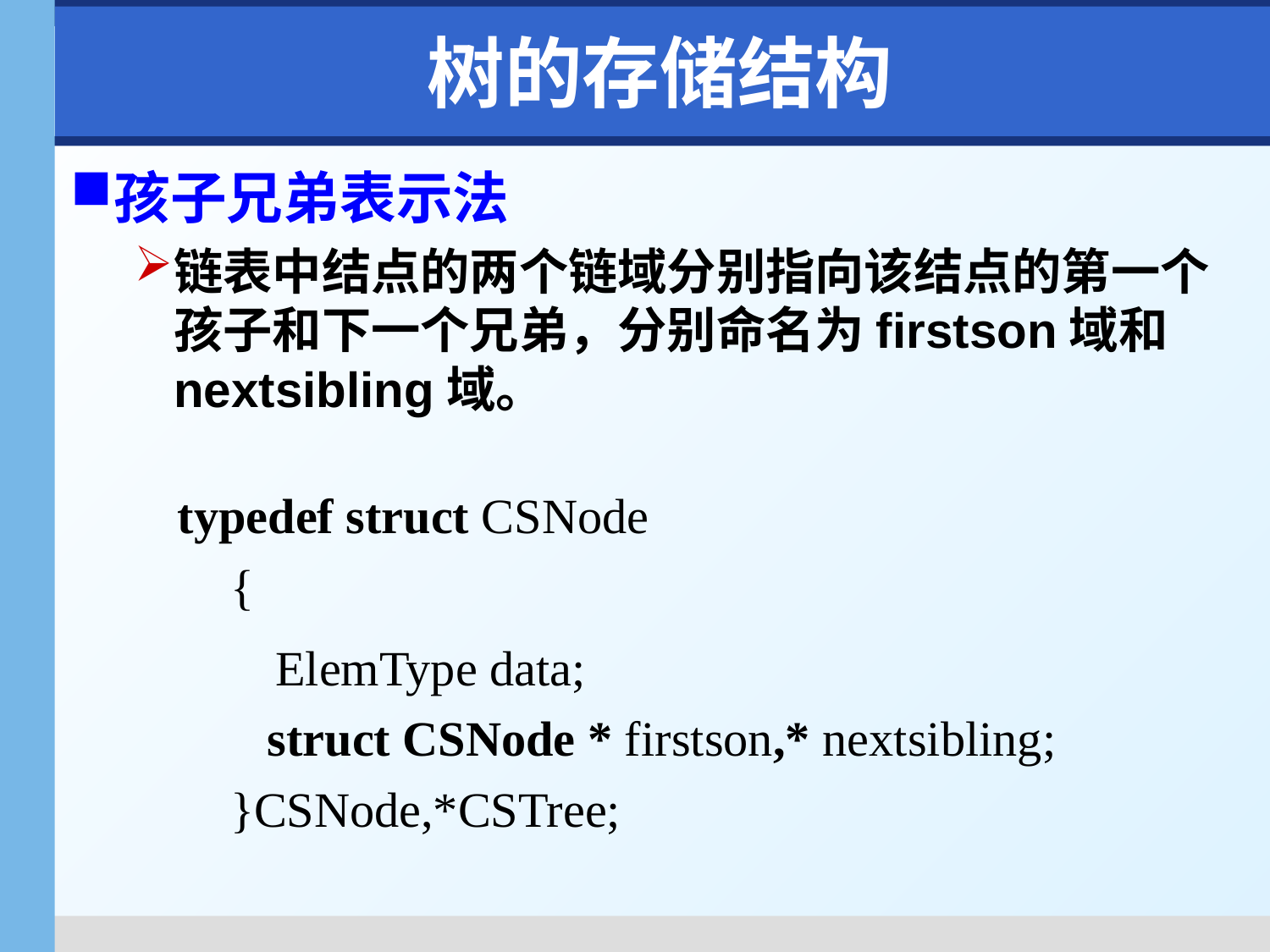

# 树的存储结构
孩子兄弟表示法
链表中结点的两个链域分别指向该结点的第一个孩子和下一个兄弟，分别命名为firstson域和nextsibling域。
typedef struct CSNode
	{
        ElemType data;
	   struct CSNode * firstson,* nextsibling;
	}CSNode,*CSTree;